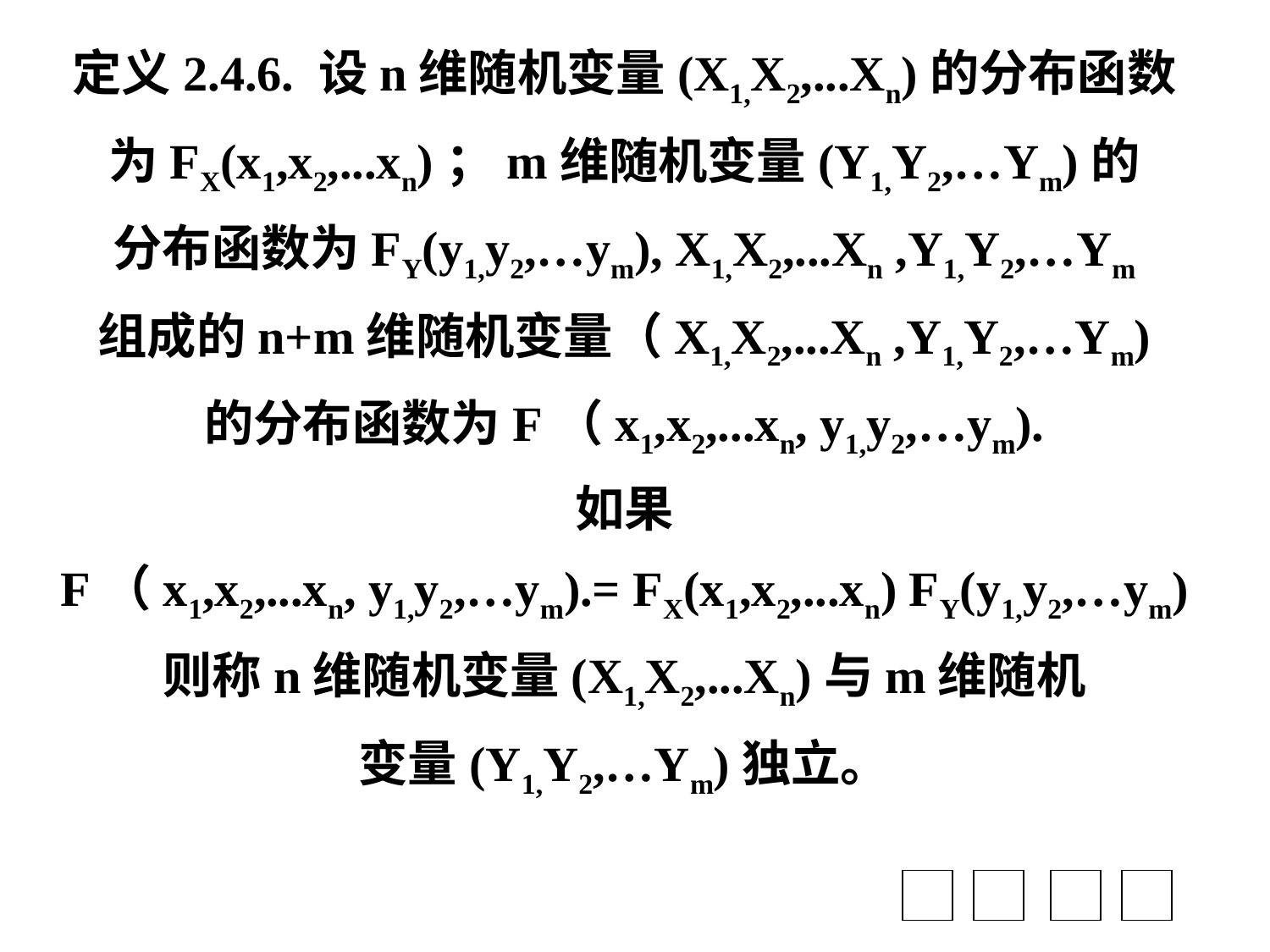

定义2.4.6. 设n维随机变量(X1,X2,...Xn)的分布函数为FX(x1,x2,...xn)；m维随机变量(Y1,Y2,…Ym)的
分布函数为FY(y1,y2,…ym), X1,X2,...Xn ,Y1,Y2,…Ym
组成的n+m维随机变量（X1,X2,...Xn ,Y1,Y2,…Ym)
的分布函数为F（x1,x2,...xn, y1,y2,…ym).
如果
F（x1,x2,...xn, y1,y2,…ym).= FX(x1,x2,...xn) FY(y1,y2,…ym)
则称n维随机变量(X1,X2,...Xn)与m维随机
变量(Y1,Y2,…Ym)独立。